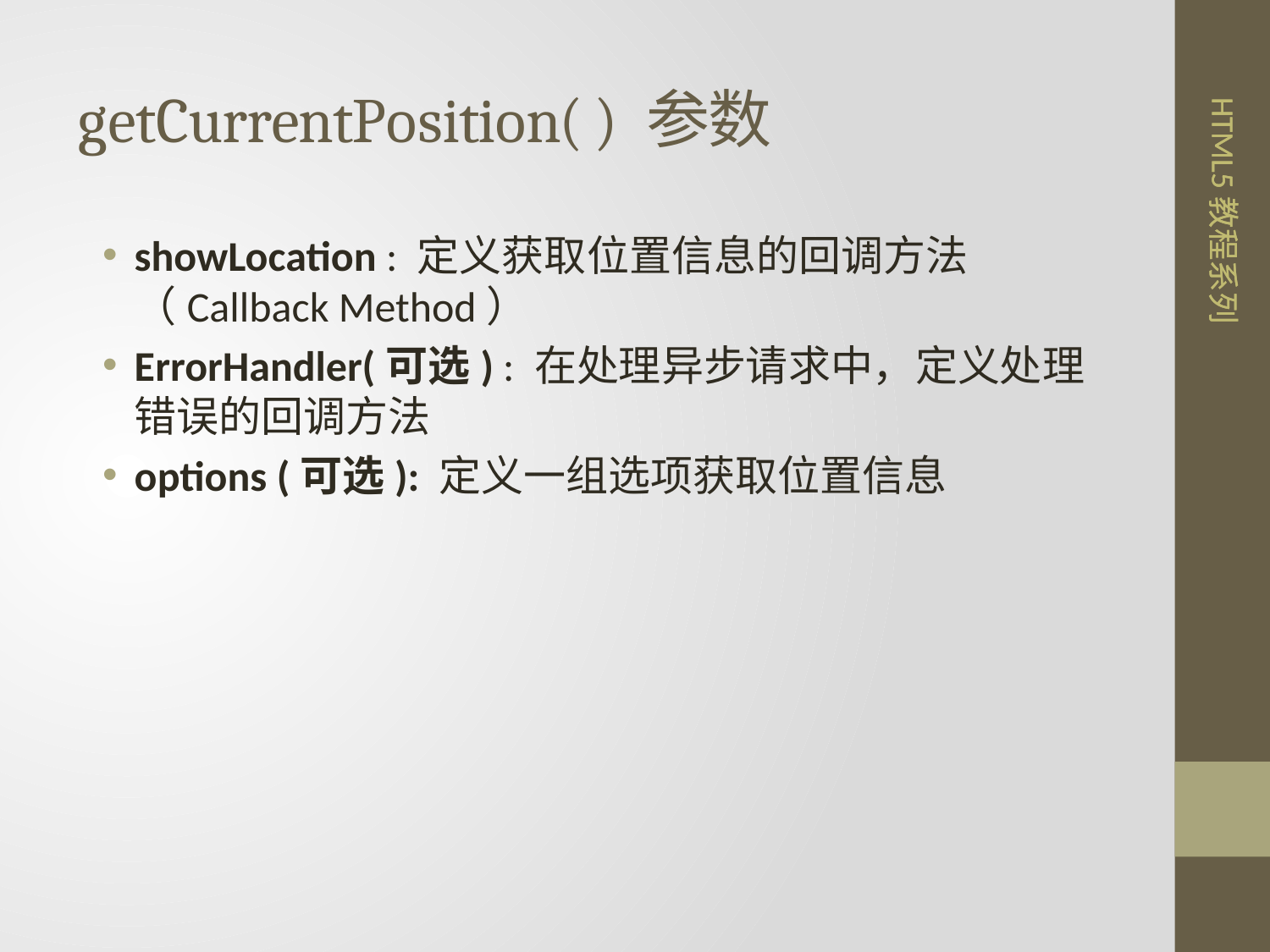

# getCurrentPosition( ) 参数
showLocation : 定义获取位置信息的回调方法（Callback Method）
ErrorHandler(可选) : 在处理异步请求中，定义处理错误的回调方法
options (可选): 定义一组选项获取位置信息